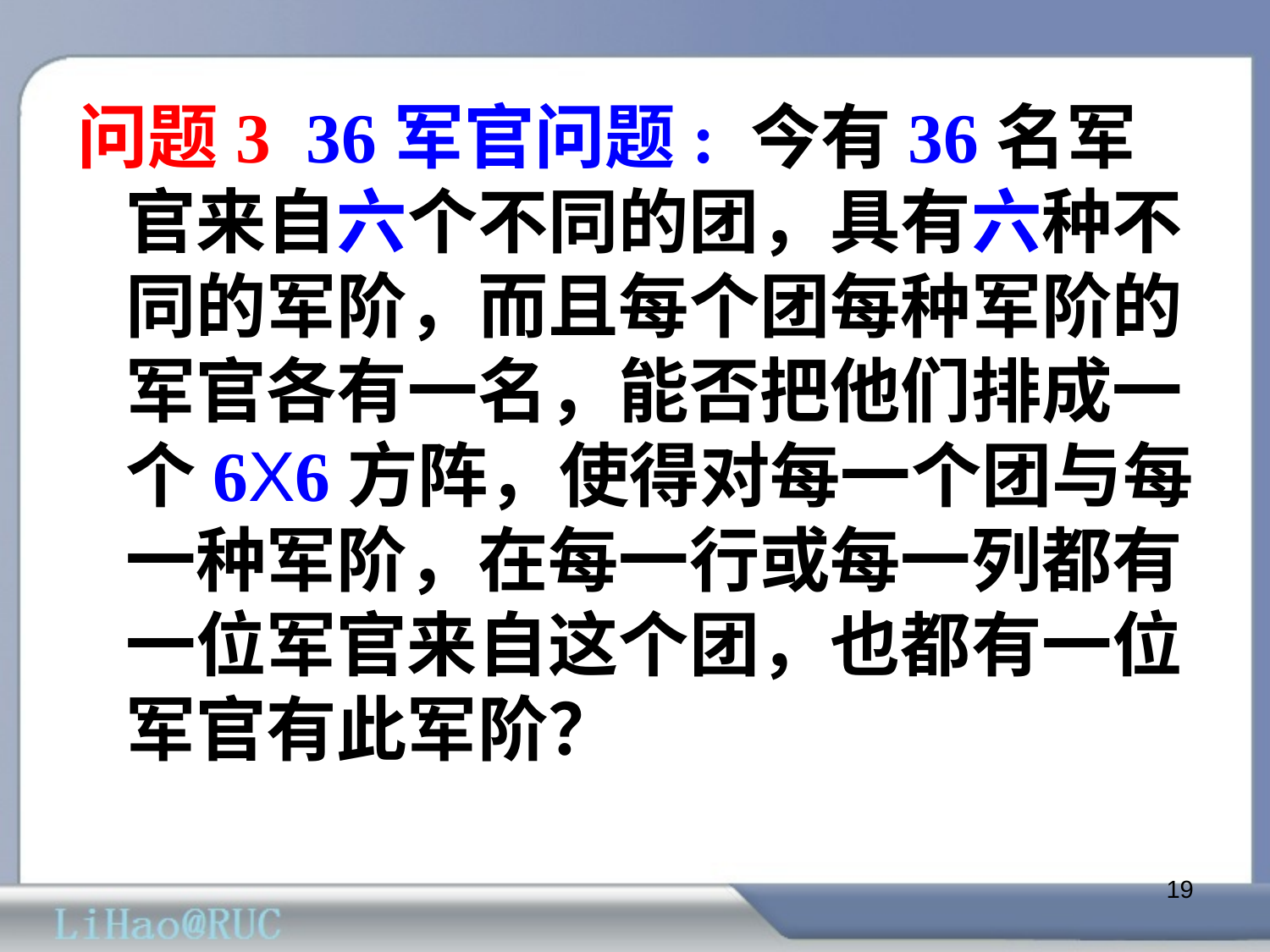

问题3  36军官问题: 今有36名军官来自六个不同的团，具有六种不同的军阶，而且每个团每种军阶的军官各有一名，能否把他们排成一个6X6方阵，使得对每一个团与每一种军阶，在每一行或每一列都有一位军官来自这个团，也都有一位军官有此军阶？
19